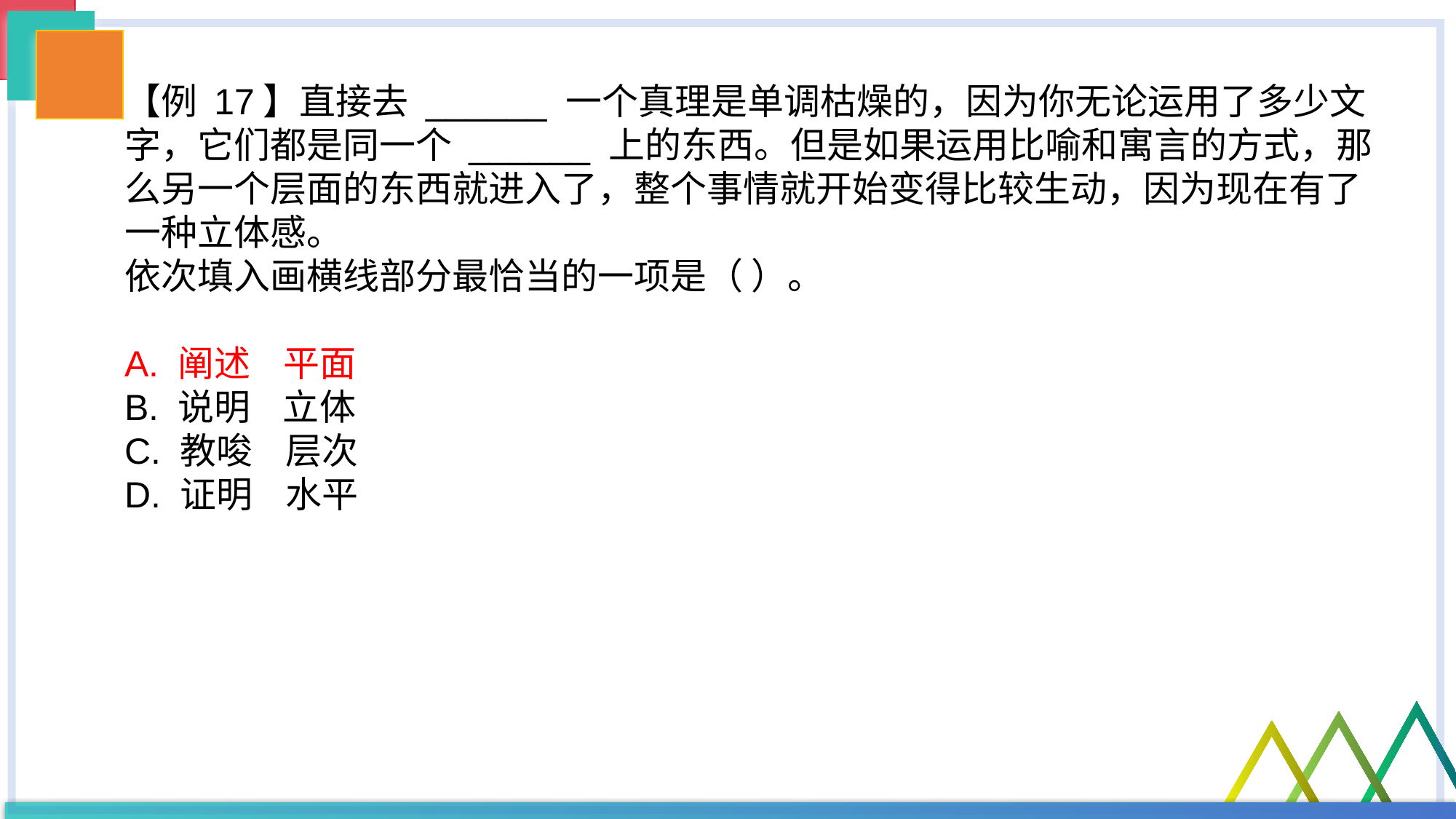

【例 17】直接去 ______ 一个真理是单调枯燥的，因为你无论运用了多少文字，它们都是同一个 ______ 上的东西。但是如果运用比喻和寓言的方式，那么另一个层面的东西就进入了，整个事情就开始变得比较生动，因为现在有了一种立体感。
依次填入画横线部分最恰当的一项是（ ）。

A. 阐述    平面
B. 说明    立体
C. 教唆    层次
D. 证明    水平